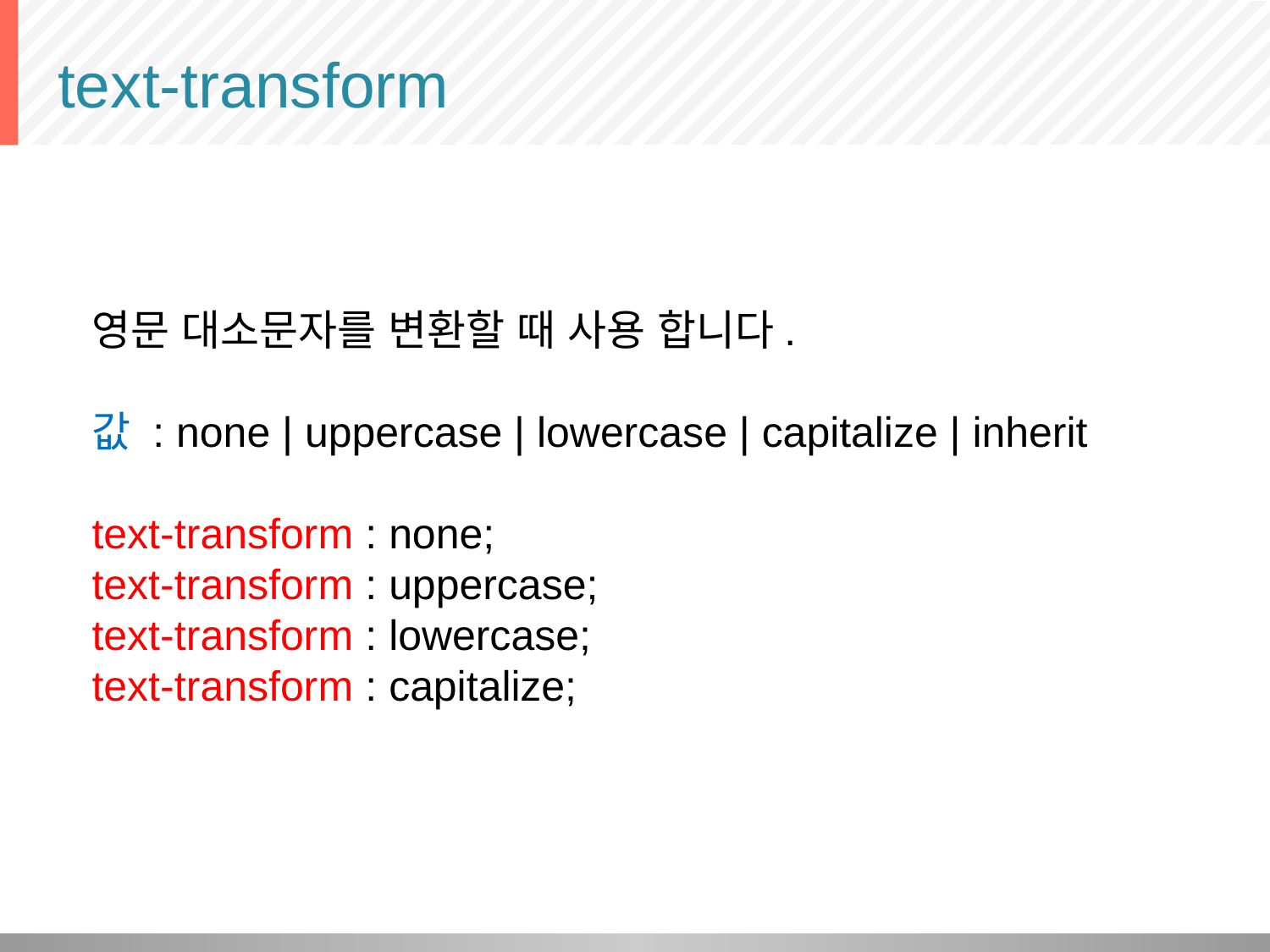

# text-transform
영문 대소문자를 변환할 때 사용 합니다.

값 : none | uppercase | lowercase | capitalize | inherit

text-transform : none;
text-transform : uppercase;
text-transform : lowercase;
text-transform : capitalize;